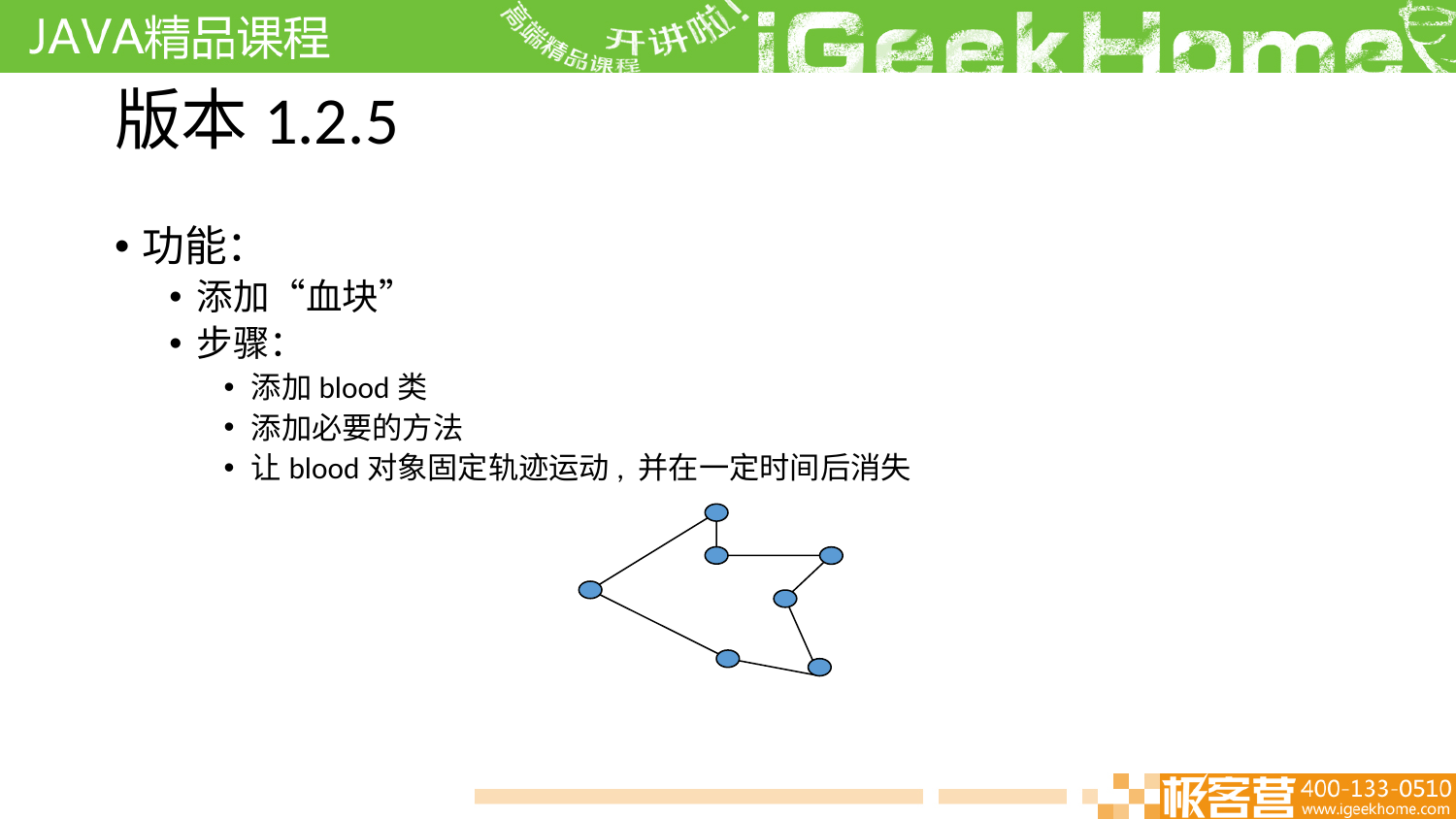

# 版本1.2.5
功能：
添加“血块”
步骤：
添加blood类
添加必要的方法
让blood对象固定轨迹运动, 并在一定时间后消失